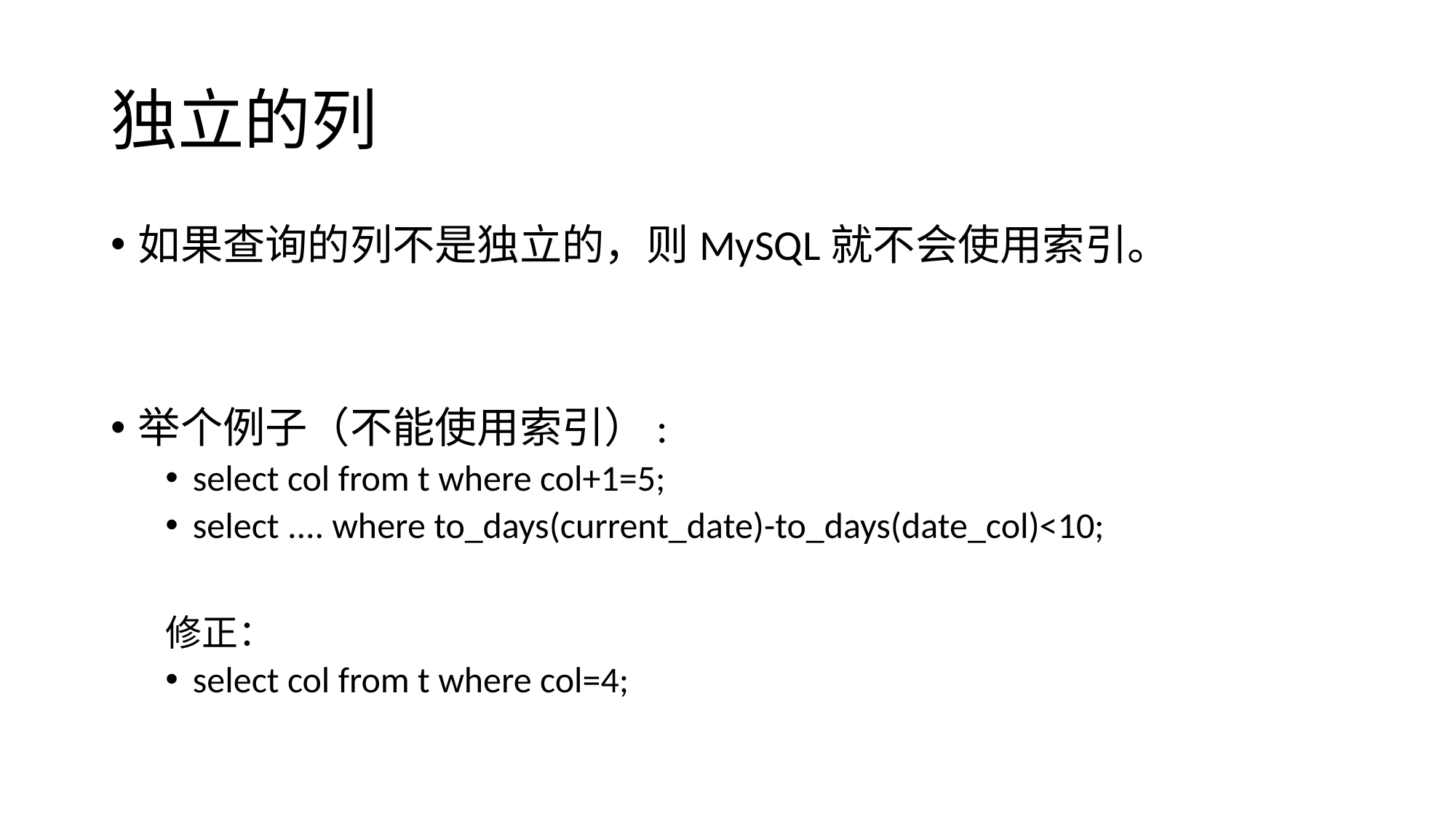

# 独立的列
如果查询的列不是独立的，则MySQL就不会使用索引。

举个例子（不能使用索引）:
select col from t where col+1=5;
select .... where to_days(current_date)-to_days(date_col)<10;

修正：
select col from t where col=4;